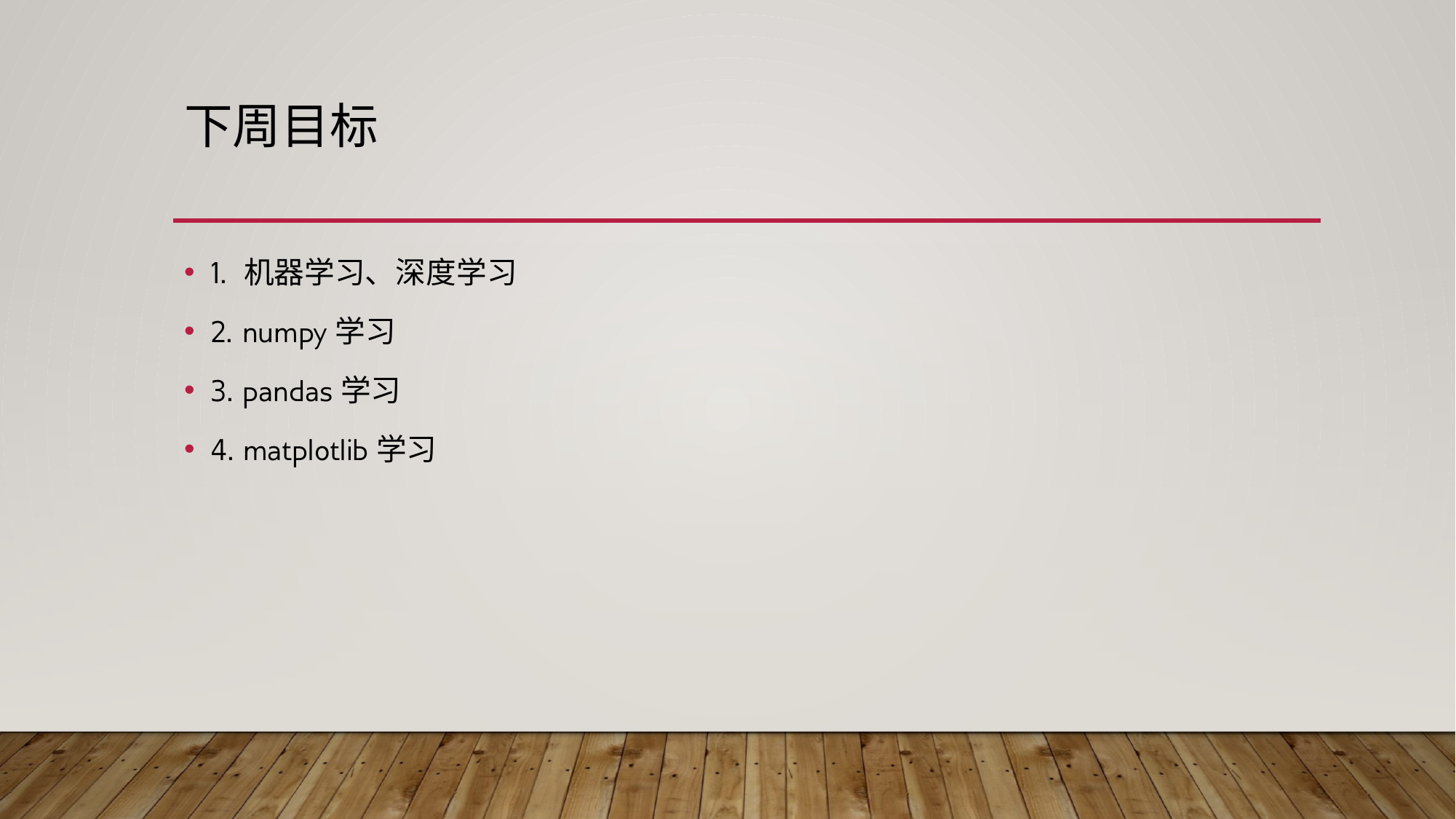

# 下周目标
1. 机器学习、深度学习
2. numpy学习
3. pandas学习
4. matplotlib学习